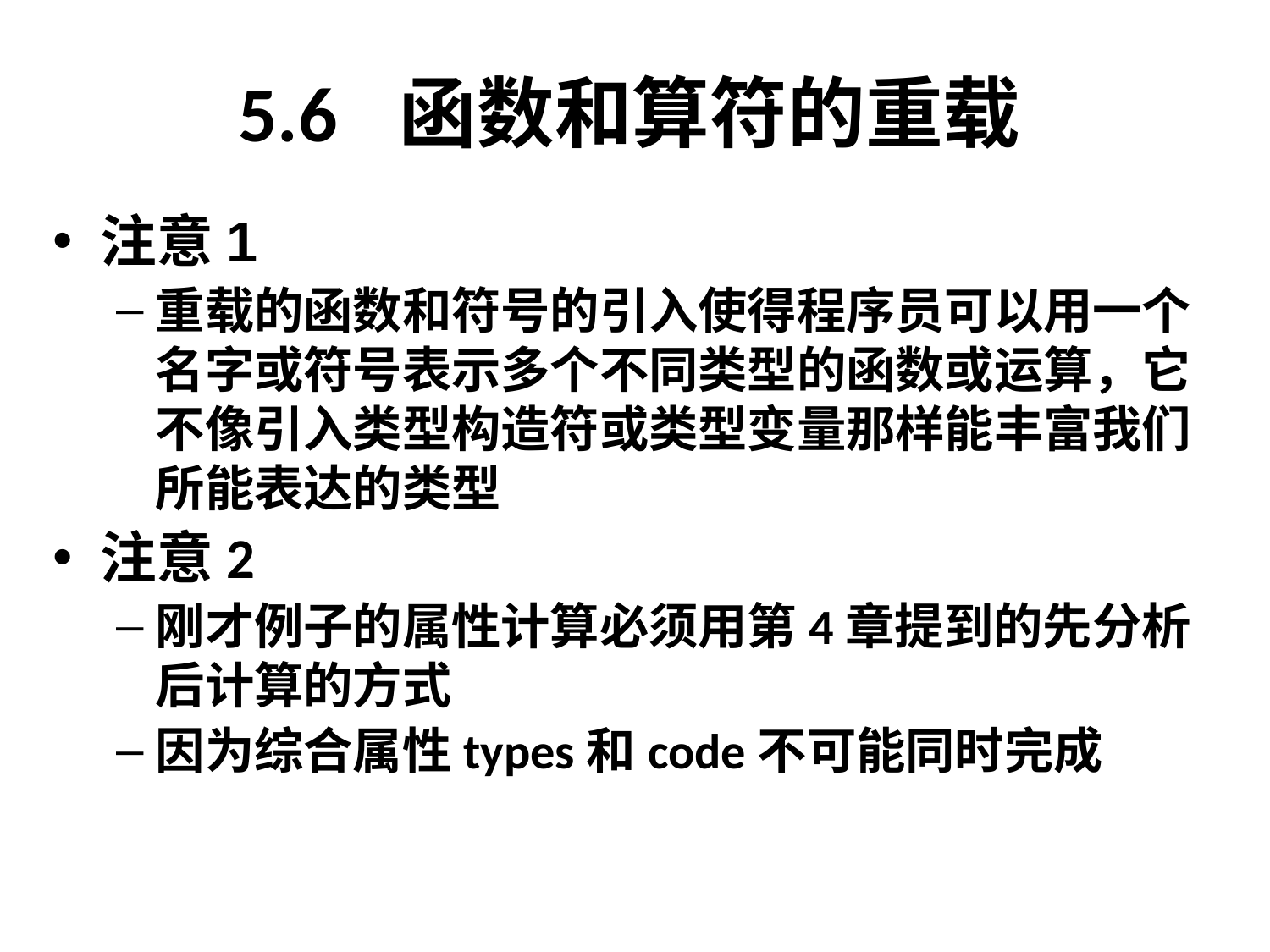

# 5.6  函数和算符的重载
注意1
重载的函数和符号的引入使得程序员可以用一个名字或符号表示多个不同类型的函数或运算，它不像引入类型构造符或类型变量那样能丰富我们所能表达的类型
注意2
刚才例子的属性计算必须用第4章提到的先分析后计算的方式
因为综合属性types和code不可能同时完成